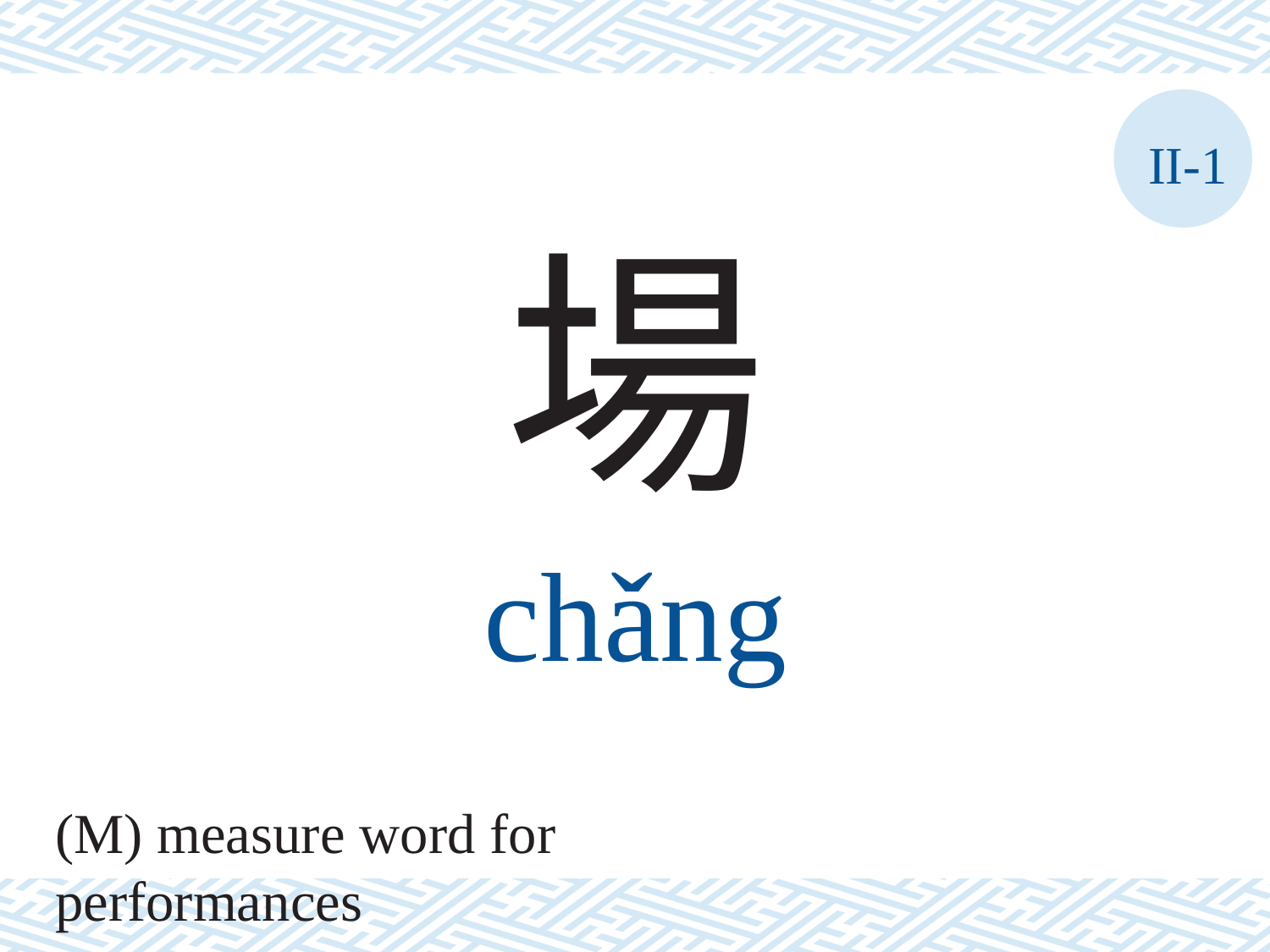

II-1
場
chǎng
(M) measure word for performances